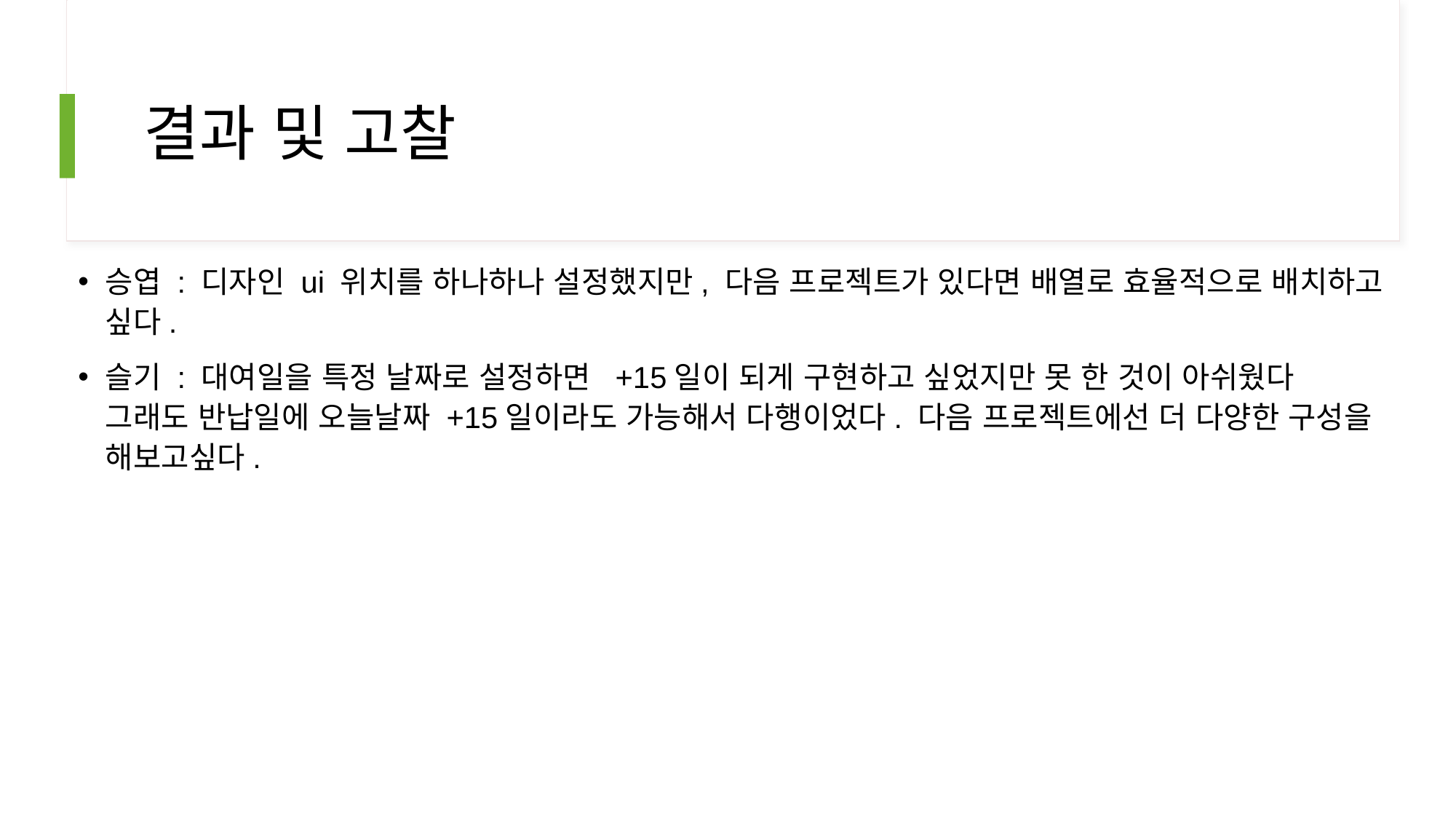

# 결과 및 고찰
승엽 : 디자인 ui 위치를 하나하나 설정했지만, 다음 프로젝트가 있다면 배열로 효율적으로 배치하고 싶다.
슬기 : 대여일을 특정 날짜로 설정하면  +15일이 되게 구현하고 싶었지만 못 한 것이 아쉬웠다 그래도 반납일에 오늘날짜 +15일이라도 가능해서 다행이었다. 다음 프로젝트에선 더 다양한 구성을 해보고싶다.